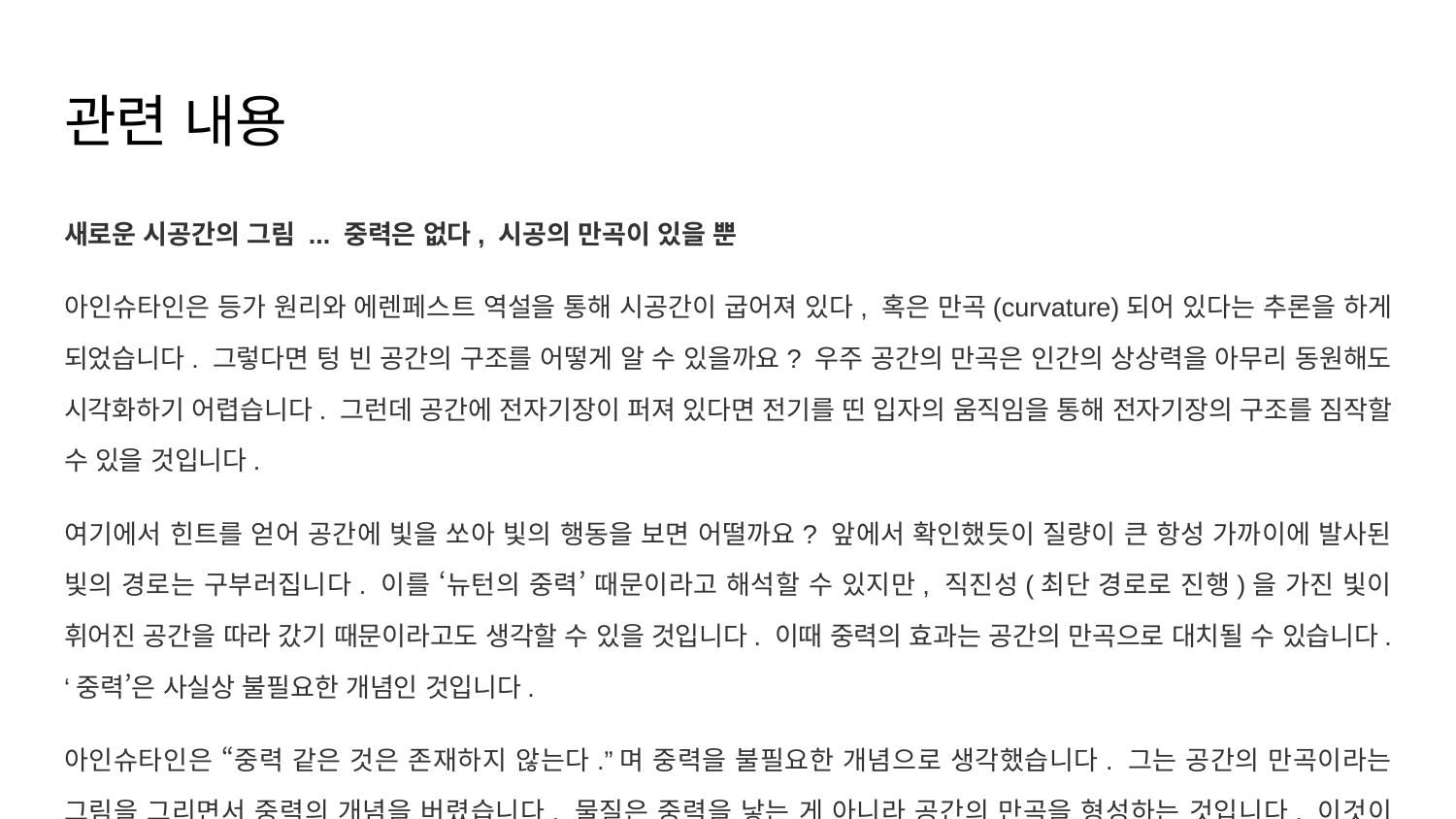

# 관련 내용
새로운 시공간의 그림 ... 중력은 없다, 시공의 만곡이 있을 뿐
아인슈타인은 등가 원리와 에렌페스트 역설을 통해 시공간이 굽어져 있다, 혹은 만곡(curvature)되어 있다는 추론을 하게 되었습니다. 그렇다면 텅 빈 공간의 구조를 어떻게 알 수 있을까요? 우주 공간의 만곡은 인간의 상상력을 아무리 동원해도 시각화하기 어렵습니다. 그런데 공간에 전자기장이 퍼져 있다면 전기를 띤 입자의 움직임을 통해 전자기장의 구조를 짐작할 수 있을 것입니다.
여기에서 힌트를 얻어 공간에 빛을 쏘아 빛의 행동을 보면 어떨까요? 앞에서 확인했듯이 질량이 큰 항성 가까이에 발사된 빛의 경로는 구부러집니다. 이를 ‘뉴턴의 중력’ 때문이라고 해석할 수 있지만, 직진성(최단 경로로 진행)을 가진 빛이 휘어진 공간을 따라 갔기 때문이라고도 생각할 수 있을 것입니다. 이때 중력의 효과는 공간의 만곡으로 대치될 수 있습니다. ‘중력’은 사실상 불필요한 개념인 것입니다.
아인슈타인은 “중력 같은 것은 존재하지 않는다.”며 중력을 불필요한 개념으로 생각했습니다. 그는 공간의 만곡이라는 그림을 그리면서 중력의 개념을 버렸습니다. 물질은 중력을 낳는 게 아니라 공간의 만곡을 형성하는 것입니다. 이것이 일반상대성이론의 중심 결론입니다.
이제 아인슈타인이 상상한 휘어진 공간에 대한 그림에 대해 알아보겠습니. 부드럽고 탄력성이 좋은 실로 짠 천(피륙)이 있습니다. 이 천을 여러 사람이 들고 당겨서 평평하게 쫙 폅니다. 그 위에 볼링공을 얹습니다. 그러면 볼링공이 놓인 곳은 움푹 꺼질 것입니다. 그 주변에 작은 구슬을 굴려봅니다. 구슬은 곧바로 돌이 있는 곳으로 빨려가거나, (돌의 정면 방향과 약간 비켜서 세게 굴린다면) 돌이 만든 곡면에서 직선으로 구르지 않고 휘어진 경로를 따라 굴러갈 것입니다.
이 상황에 대한 뉴턴역학적인 해석은 다음과 같습니다. 이 경우 피륙이 투명하다고 가정하면 이해하기 편합니다. 이곳에서 약간 떨어져 있는 뉴턴역학 지지자들은 볼링공 주변의 곡면을 보지 못합니다. 구슬이 볼링공 주변에서 직선으로 가지 않고 곡선을 따라 진행하는 데 대해 이들은 볼링공에서 어떤 ‘힘’이 작용하기 때문이라고 설명합니다. 즉 관성의 법칙에 따라 직선을 움직이는 구슬에 중력(만유인력)이 작용해 진로를 휘게 한다는 것입니다.